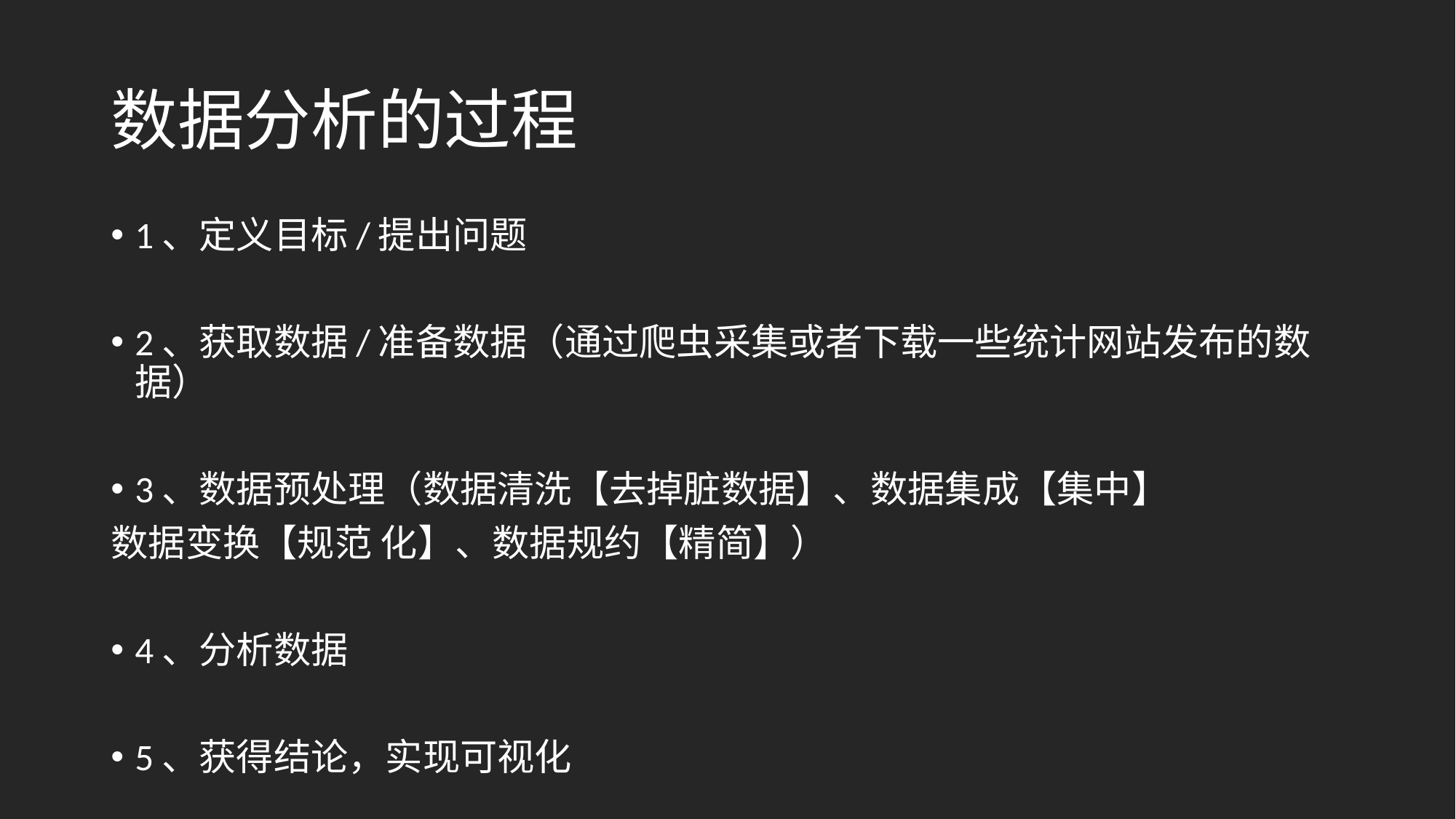

# 数据分析的过程
1、定义目标/提出问题

2、获取数据/准备数据（通过爬虫采集或者下载一些统计网站发布的数据）

3、数据预处理（数据清洗【去掉脏数据】、数据集成【集中】
数据变换【规范 化】、数据规约【精简】）

4、分析数据

5、获得结论，实现可视化